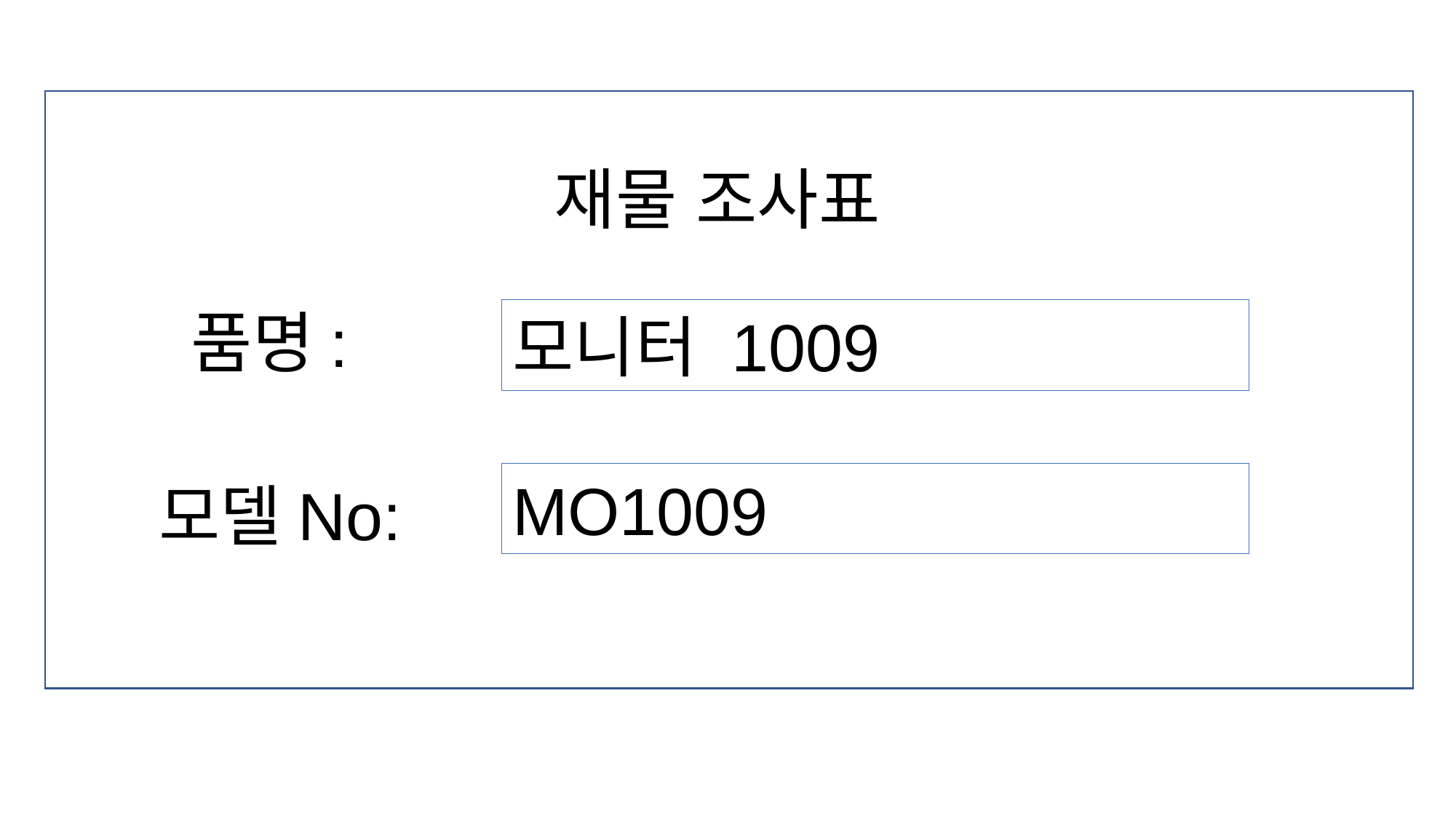

재물 조사표
품명:
모니터 1009
MO1009
모델No: